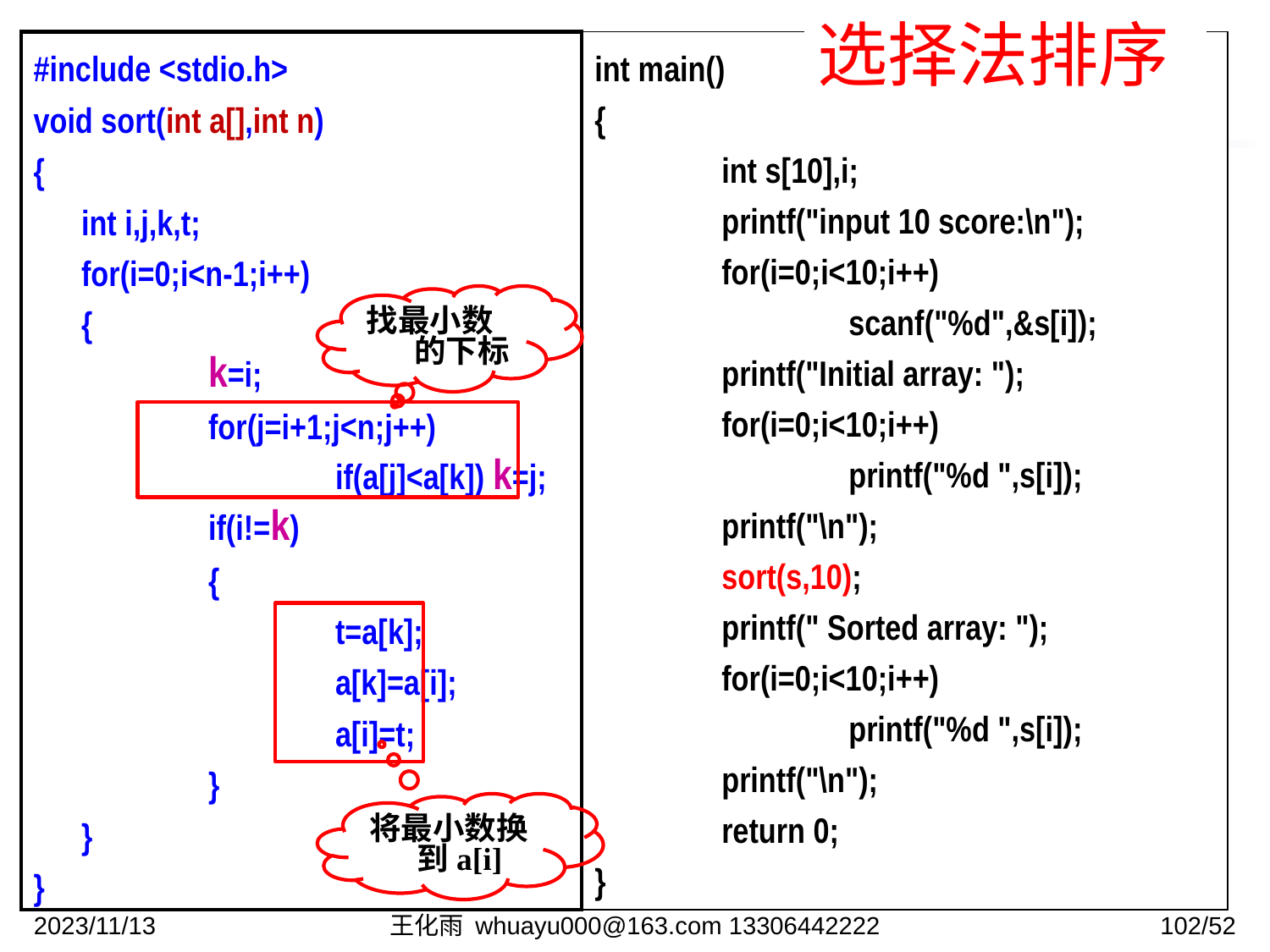

选择法排序
#include <stdio.h>
void sort(int a[],int n)
{
	int i,j,k,t;
   	for(i=0;i<n-1;i++)
	{
		k=i;
		for(j=i+1;j<n;j++)
			if(a[j]<a[k]) k=j;
		if(i!=k)
		{
			t=a[k];
			a[k]=a[i];
			a[i]=t;
		}
	}
}
int main()
{
	int s[10],i;
	printf("input 10 score:\n");
	for(i=0;i<10;i++)
		scanf("%d",&s[i]);
	printf("Initial array: ");
	for(i=0;i<10;i++)
		printf("%d ",s[i]);
	printf("\n");
	sort(s,10);
	printf(" Sorted array: ");
	for(i=0;i<10;i++)
		printf("%d ",s[i]);
	printf("\n");
	return 0;
}

找最小数的下标

将最小数换到a[i]
2023/11/13
王化雨 whuayu000@163.com 13306442222
102/52